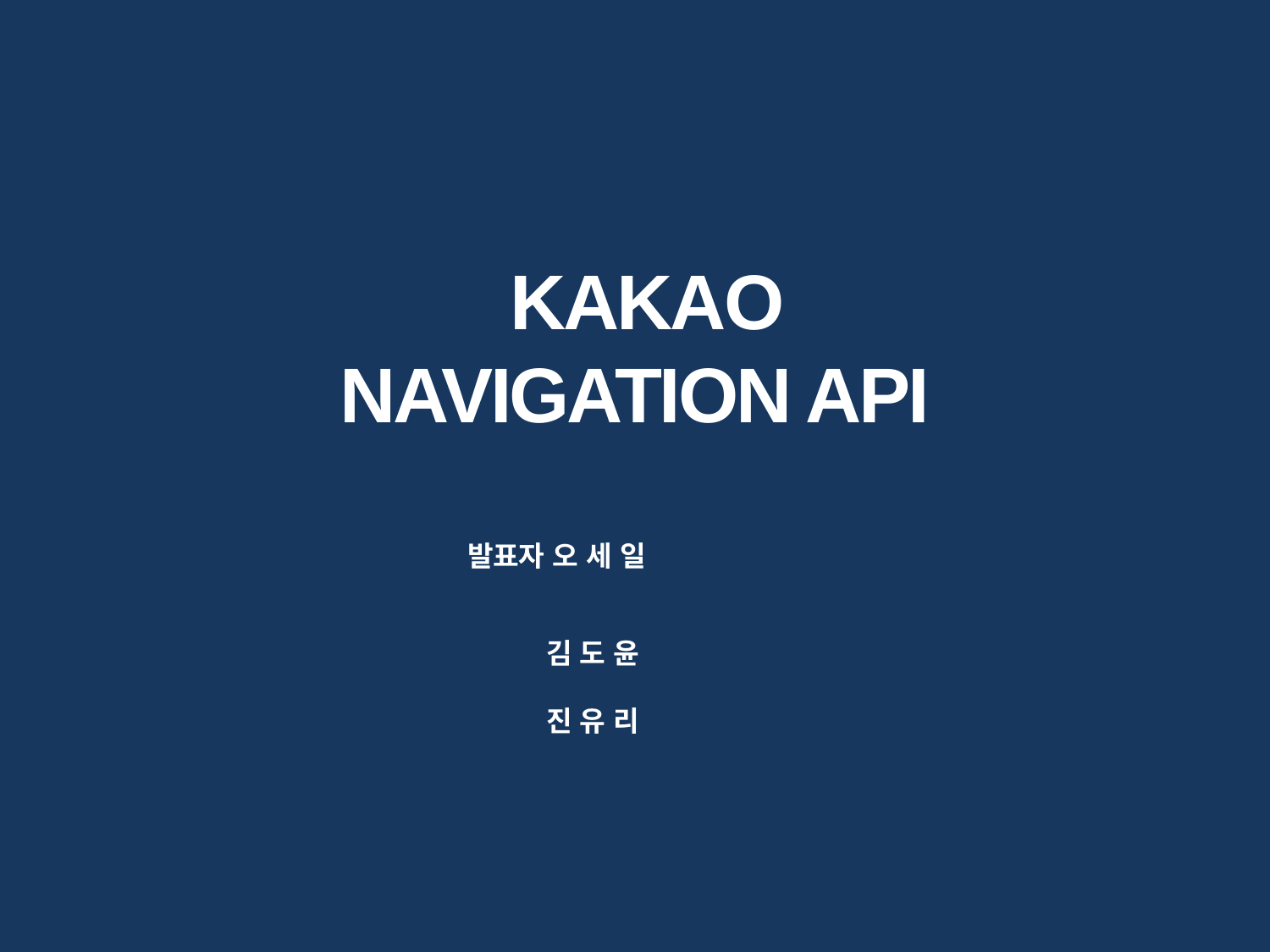

KAKAO NAVIGATION API
발표자 오 세 일
김 도 윤
진 유 리